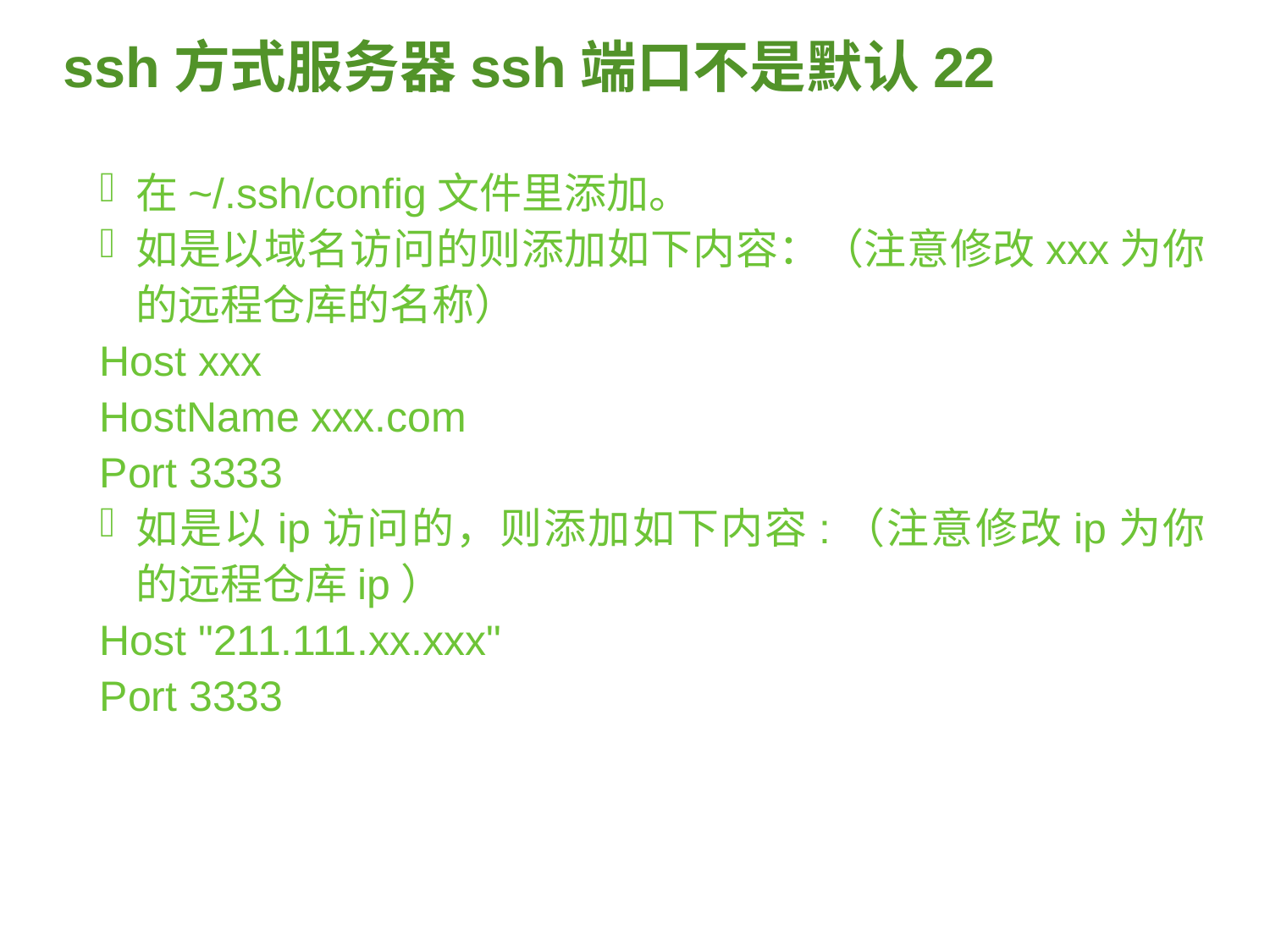

ssh方式服务器ssh端口不是默认22
在~/.ssh/config文件里添加。
如是以域名访问的则添加如下内容：（注意修改xxx为你的远程仓库的名称）
Host xxx
HostName xxx.com
Port 3333
如是以ip访问的，则添加如下内容:（注意修改ip为你的远程仓库ip）
Host "211.111.xx.xxx"
Port 3333